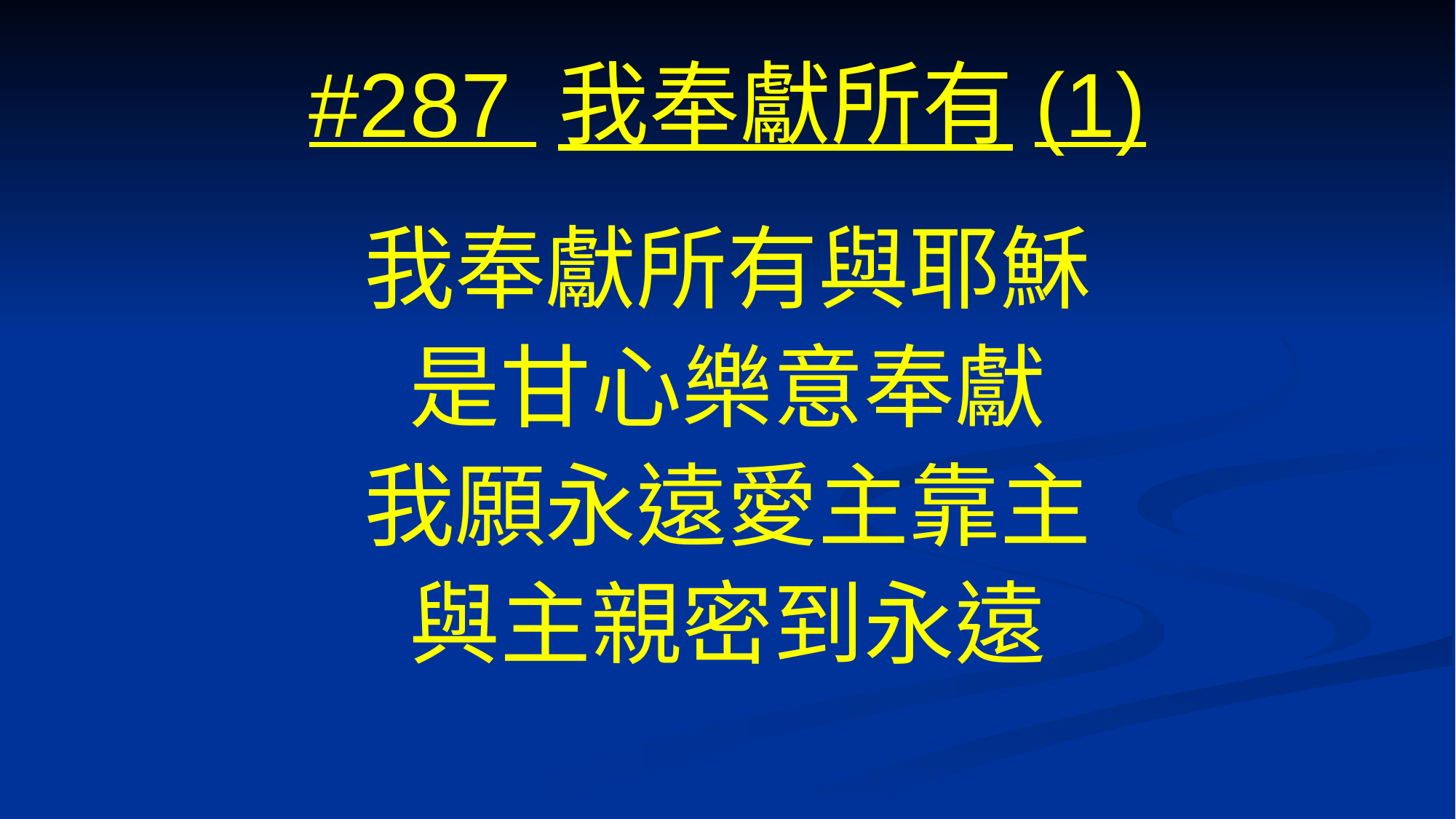

# #287 我奉獻所有(1)
我奉獻所有與耶穌
是甘心樂意奉獻
我願永遠愛主靠主
與主親密到永遠